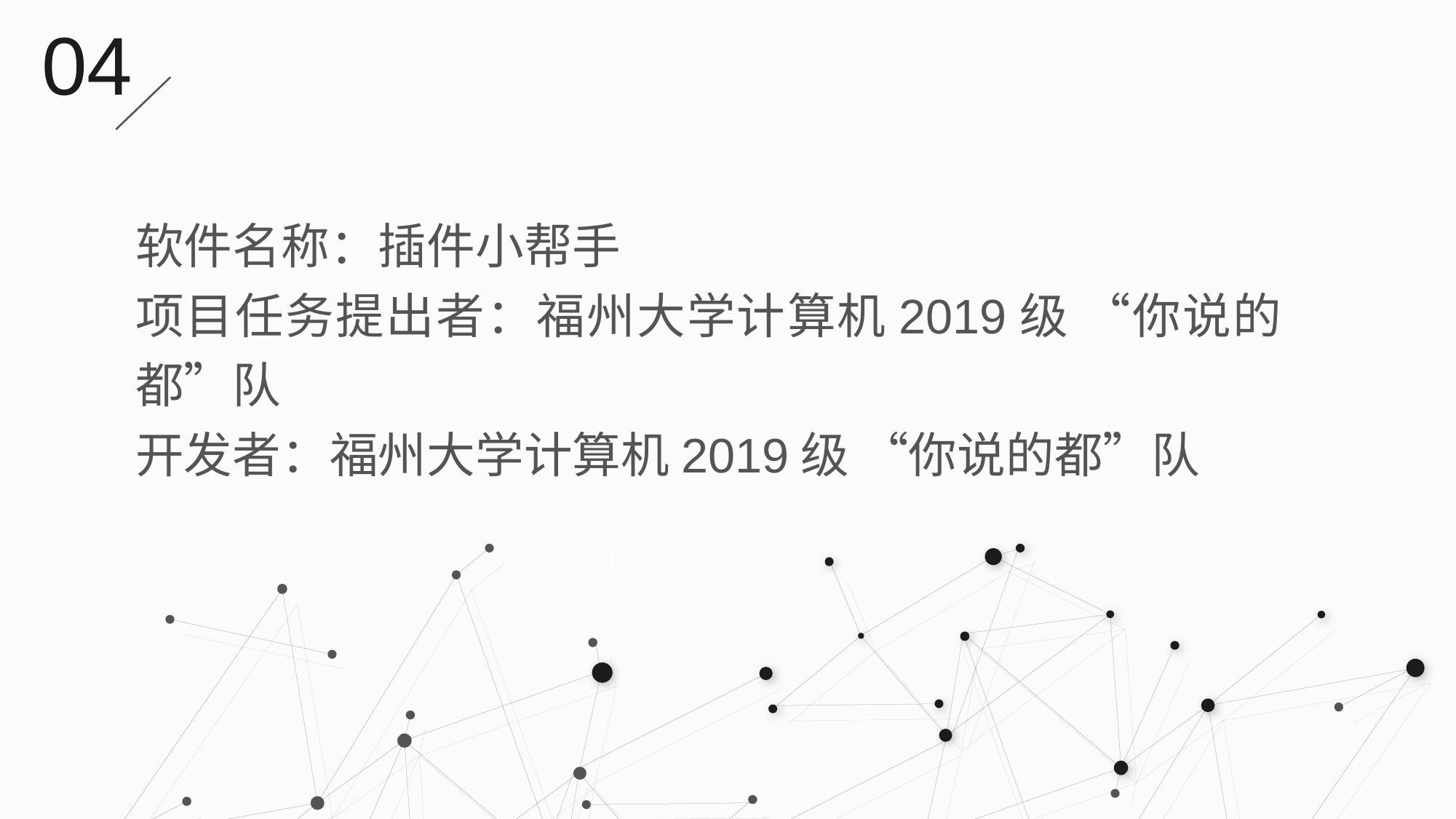

04
软件名称：插件小帮手
项目任务提出者：福州大学计算机2019级 “你说的都”队
开发者：福州大学计算机2019级 “你说的都”队